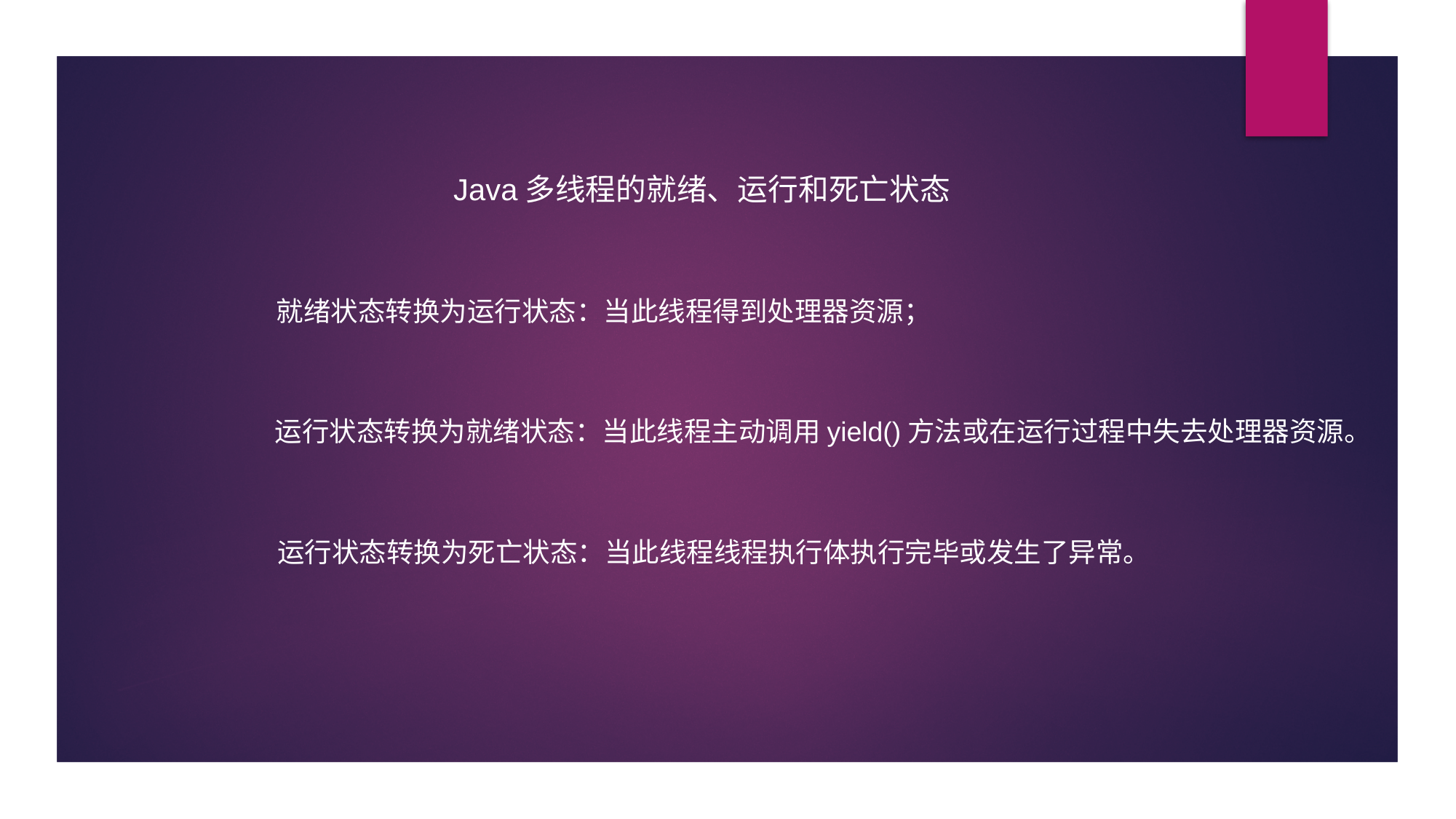

Java多线程的就绪、运行和死亡状态
就绪状态转换为运行状态：当此线程得到处理器资源；
运行状态转换为就绪状态：当此线程主动调用yield()方法或在运行过程中失去处理器资源。
运行状态转换为死亡状态：当此线程线程执行体执行完毕或发生了异常。